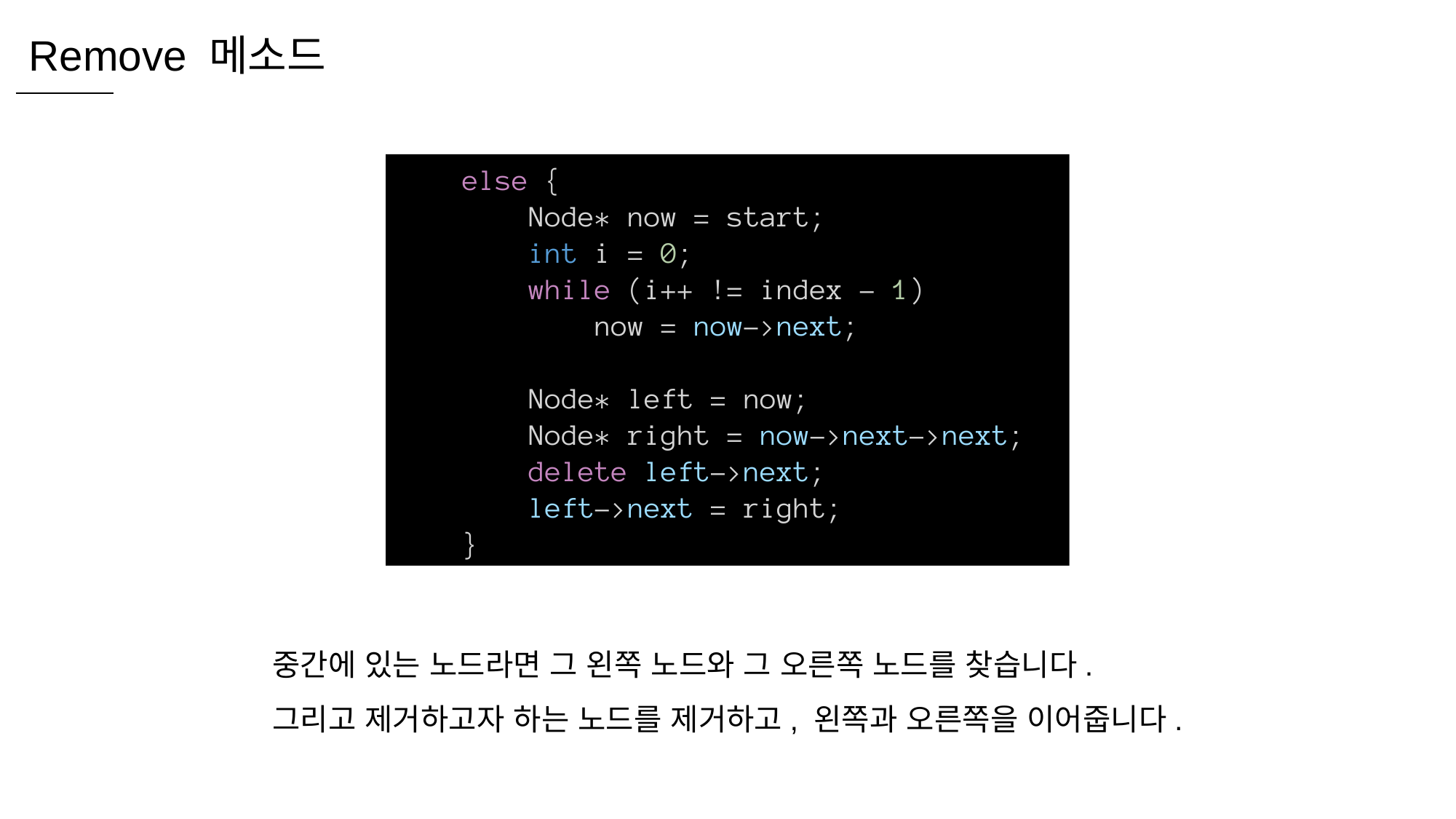

Remove 메소드
    else {
        Node* now = start;
        int i = 0;
        while (i++ != index - 1)
            now = now->next;
        Node* left = now;
        Node* right = now->next->next;
        delete left->next;
        left->next = right;
    }
중간에 있는 노드라면 그 왼쪽 노드와 그 오른쪽 노드를 찾습니다.
그리고 제거하고자 하는 노드를 제거하고, 왼쪽과 오른쪽을 이어줍니다.